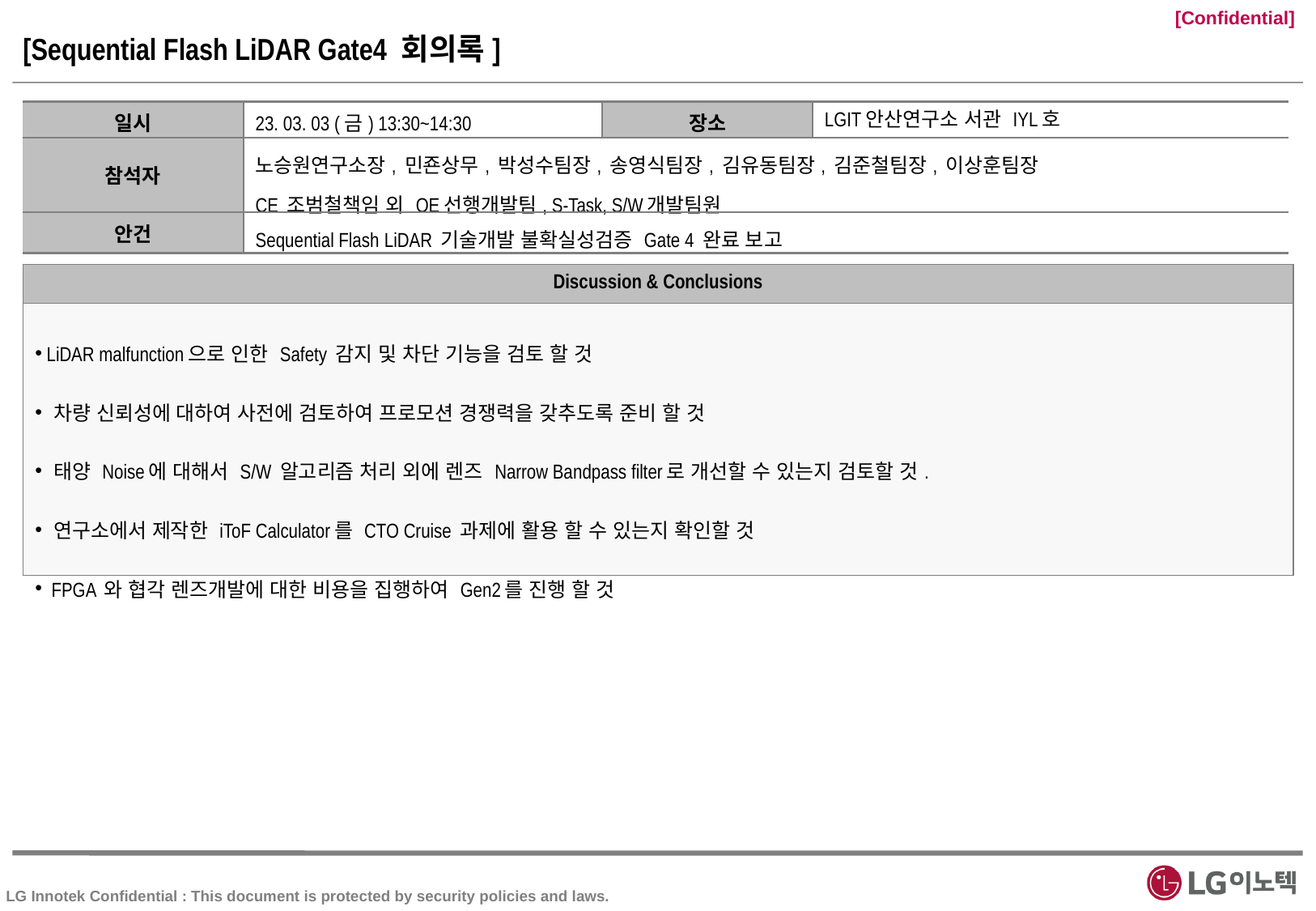

[Sequential Flash LiDAR Gate4 회의록]
| 일시 | 23. 03. 03 (금) 13:30~14:30 | 장소 | LGIT안산연구소 서관 IYL호 |
| --- | --- | --- | --- |
| 참석자 | 노승원연구소장, 민죤상무, 박성수팀장, 송영식팀장, 김유동팀장, 김준철팀장, 이상훈팀장 CE 조범철책임 외 OE선행개발팀, S-Task, S/W개발팀원 |  |  |
| 안건 | Sequential Flash LiDAR 기술개발 불확실성검증 Gate 4 완료 보고 |  |  |
| Discussion & Conclusions |
| --- |
| LiDAR malfunction으로 인한 Safety 감지 및 차단 기능을 검토 할 것 차량 신뢰성에 대하여 사전에 검토하여 프로모션 경쟁력을 갖추도록 준비 할 것 태양 Noise에 대해서 S/W 알고리즘 처리 외에 렌즈 Narrow Bandpass filter로 개선할 수 있는지 검토할 것. 연구소에서 제작한 iToF Calculator를 CTO Cruise 과제에 활용 할 수 있는지 확인할 것 FPGA 와 협각 렌즈개발에 대한 비용을 집행하여 Gen2를 진행 할 것 |